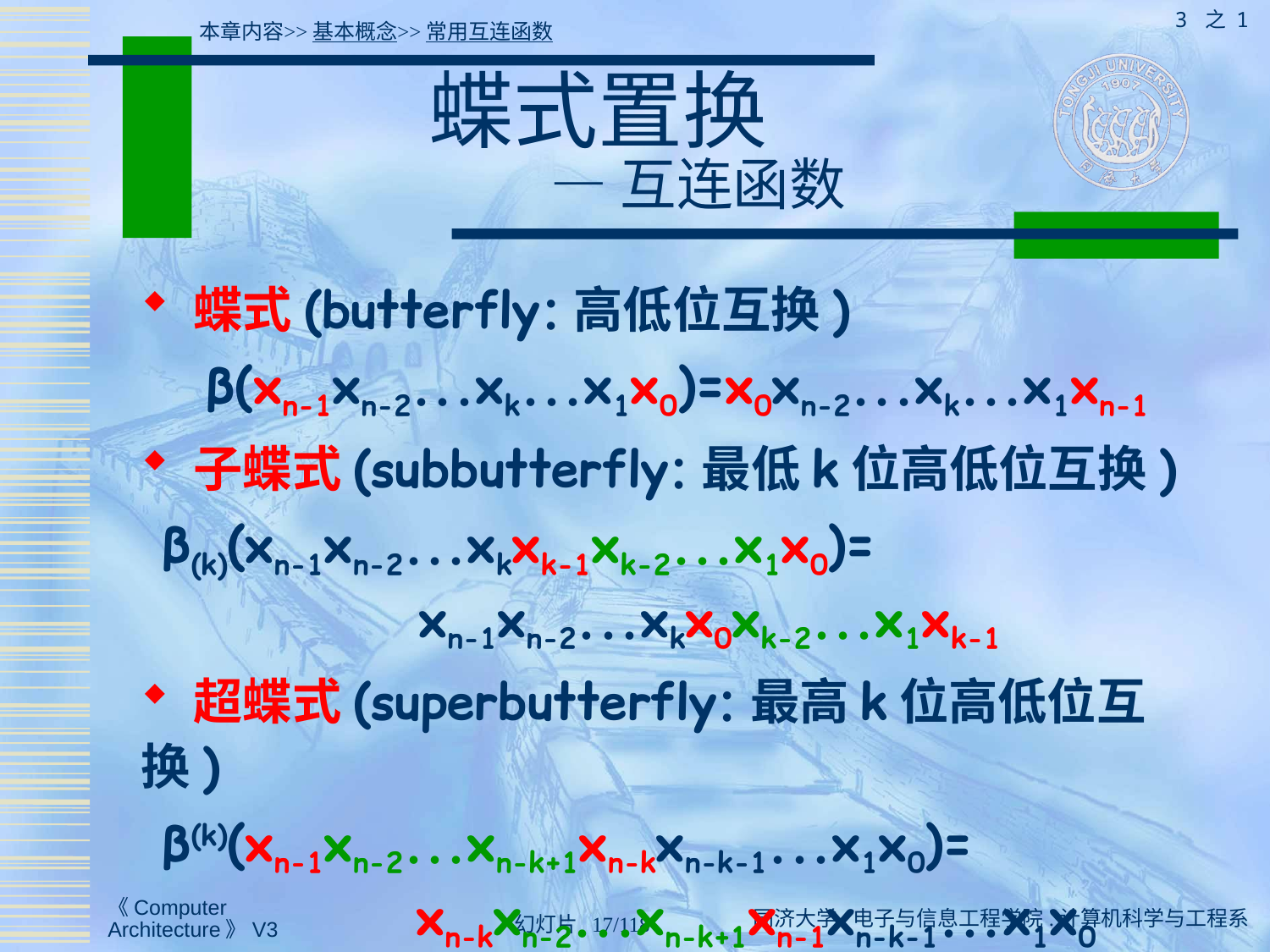

3 之 1
本章内容>>基本概念>>常用互连函数
# 蝶式置换 — 互连函数
 蝶式(butterfly:高低位互换)
β(xn-1xn-2...xk...x1x0)=x0xn-2...xk...x1xn-1
 子蝶式(subbutterfly:最低k位高低位互换)
 β(k)(xn-1xn-2...xkxk-1xk-2...x1x0)=
             xn-1xn-2...xkx0xk-2...x1xk-1
 超蝶式(superbutterfly:最高k位高低位互换)
 β(k)(xn-1xn-2...xn-k+1xn-kxn-k-1...x1x0)=
 		 xn-kxn-2...xn-k+1xn-1xn-k-1...x1x0